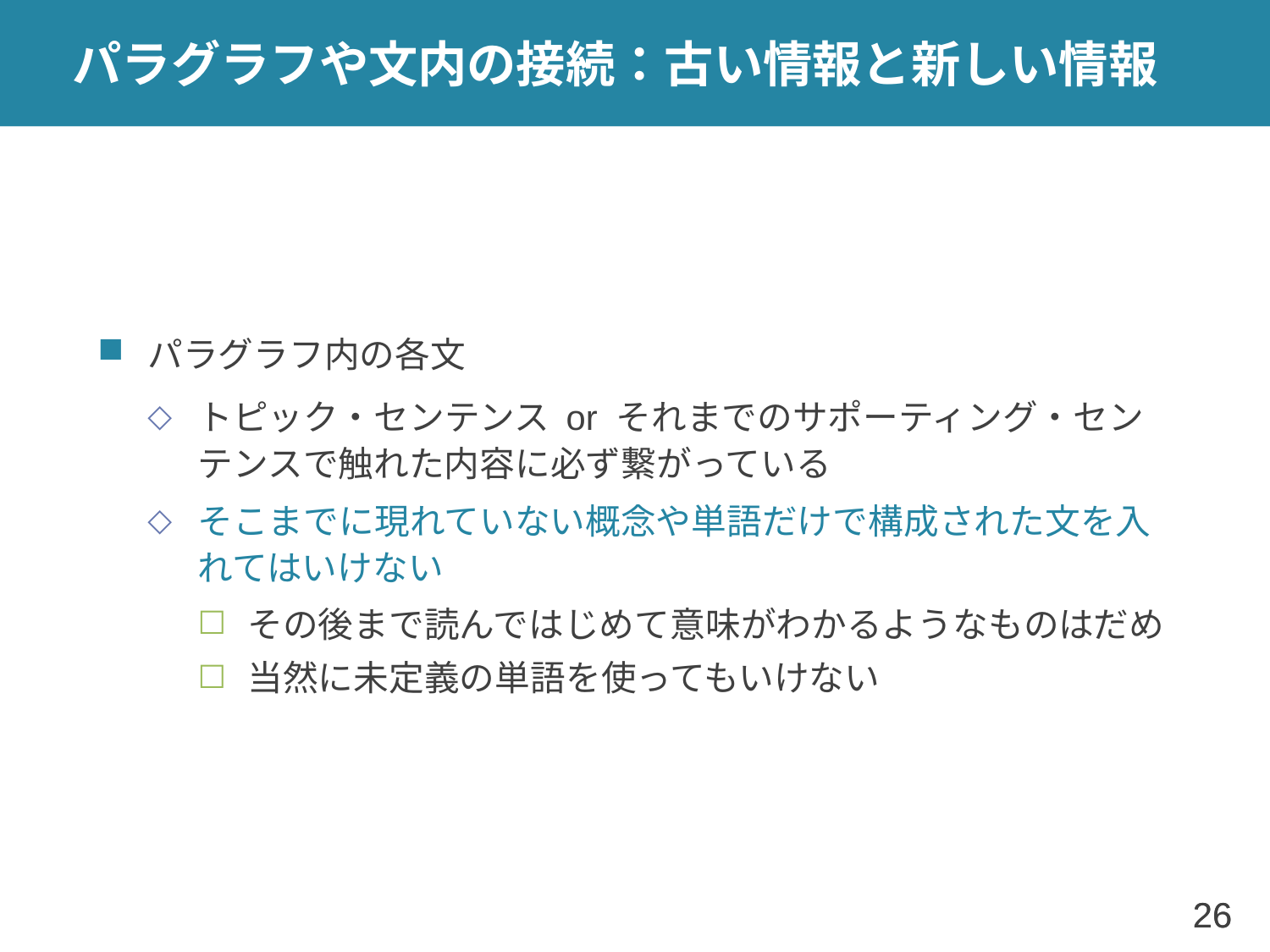

# パラグラフや文内の接続：古い情報と新しい情報
パラグラフ内の各文
トピック・センテンス or それまでのサポーティング・センテンスで触れた内容に必ず繋がっている
そこまでに現れていない概念や単語だけで構成された文を入れてはいけない
その後まで読んではじめて意味がわかるようなものはだめ
当然に未定義の単語を使ってもいけない